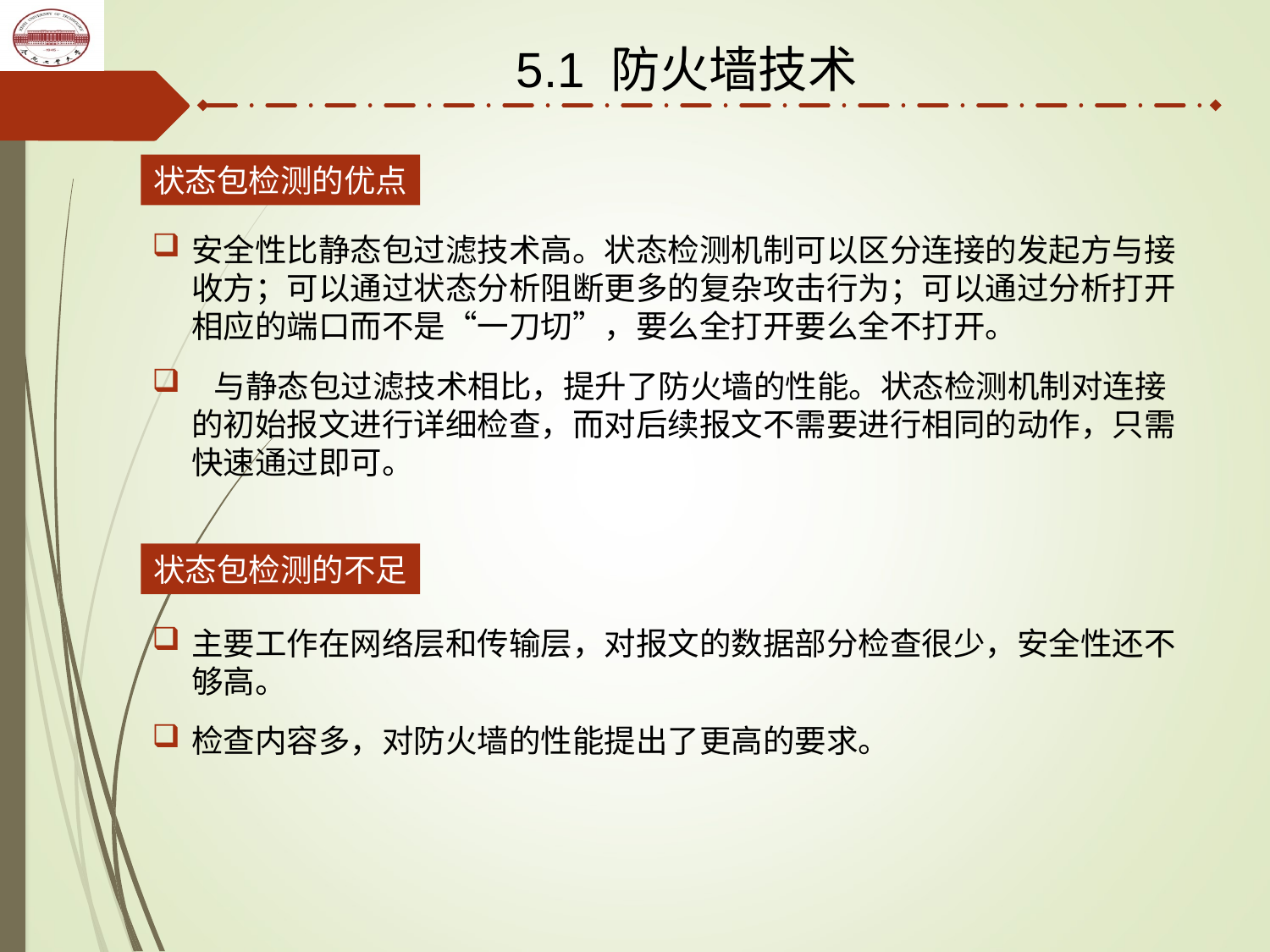

5.1 防火墙技术
状态包检测的优点
安全性比静态包过滤技术高。状态检测机制可以区分连接的发起方与接收方；可以通过状态分析阻断更多的复杂攻击行为；可以通过分析打开相应的端口而不是“一刀切”，要么全打开要么全不打开。
  与静态包过滤技术相比，提升了防火墙的性能。状态检测机制对连接的初始报文进行详细检查，而对后续报文不需要进行相同的动作，只需快速通过即可。
状态包检测的不足
主要工作在网络层和传输层，对报文的数据部分检查很少，安全性还不够高。
检查内容多，对防火墙的性能提出了更高的要求。